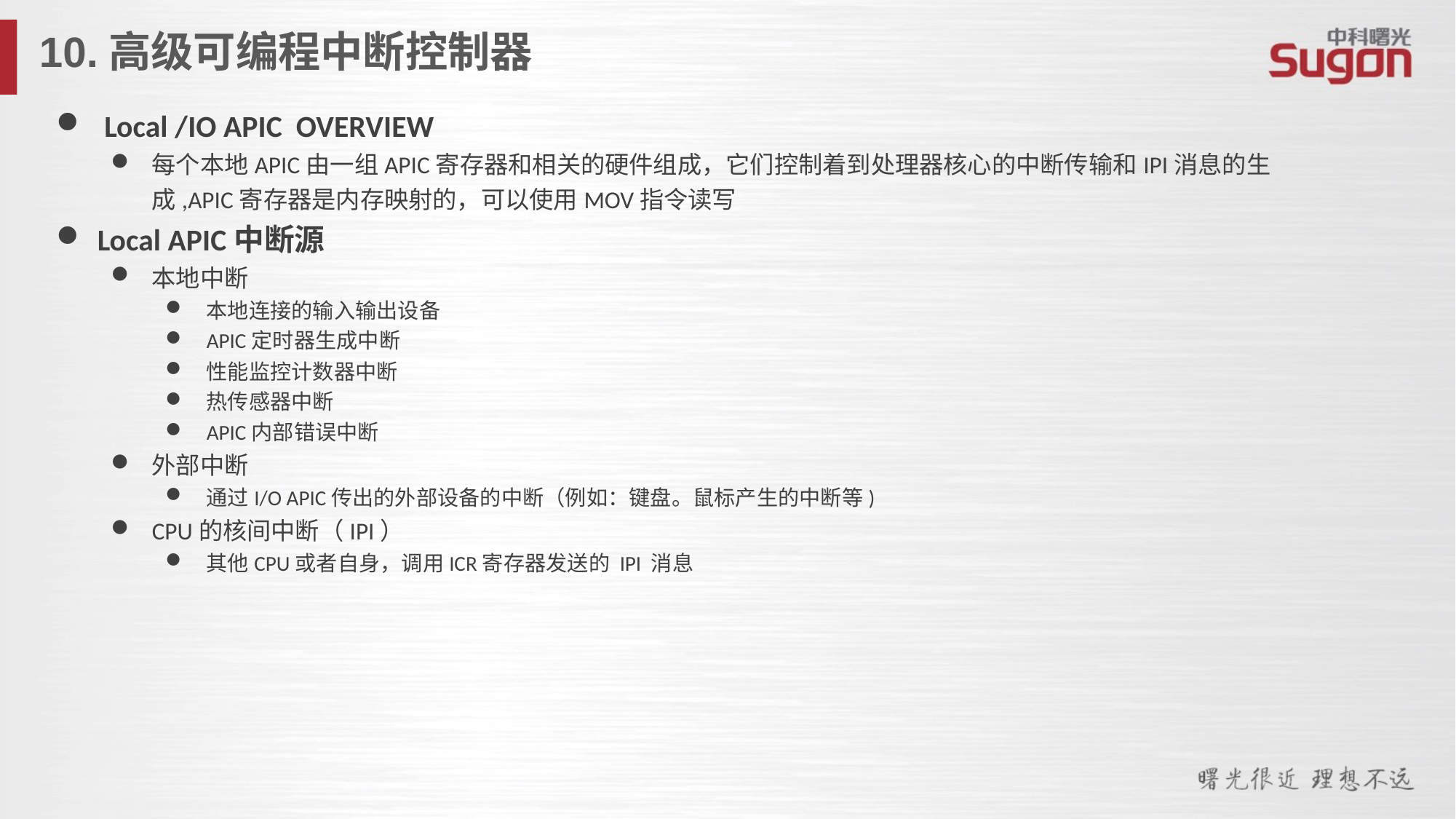

10.高级可编程中断控制器
 Local /IO APIC  OVERVIEW
每个本地APIC由一组APIC寄存器和相关的硬件组成，它们控制着到处理器核心的中断传输和IPI消息的生成,APIC寄存器是内存映射的，可以使用MOV指令读写
Local APIC中断源
本地中断
本地连接的输入输出设备
APIC定时器生成中断
性能监控计数器中断
热传感器中断
APIC内部错误中断
外部中断
通过I/O APIC传出的外部设备的中断（例如：键盘。鼠标产生的中断等)
CPU的核间中断（IPI）
其他CPU或者自身，调用ICR寄存器发送的 IPI 消息